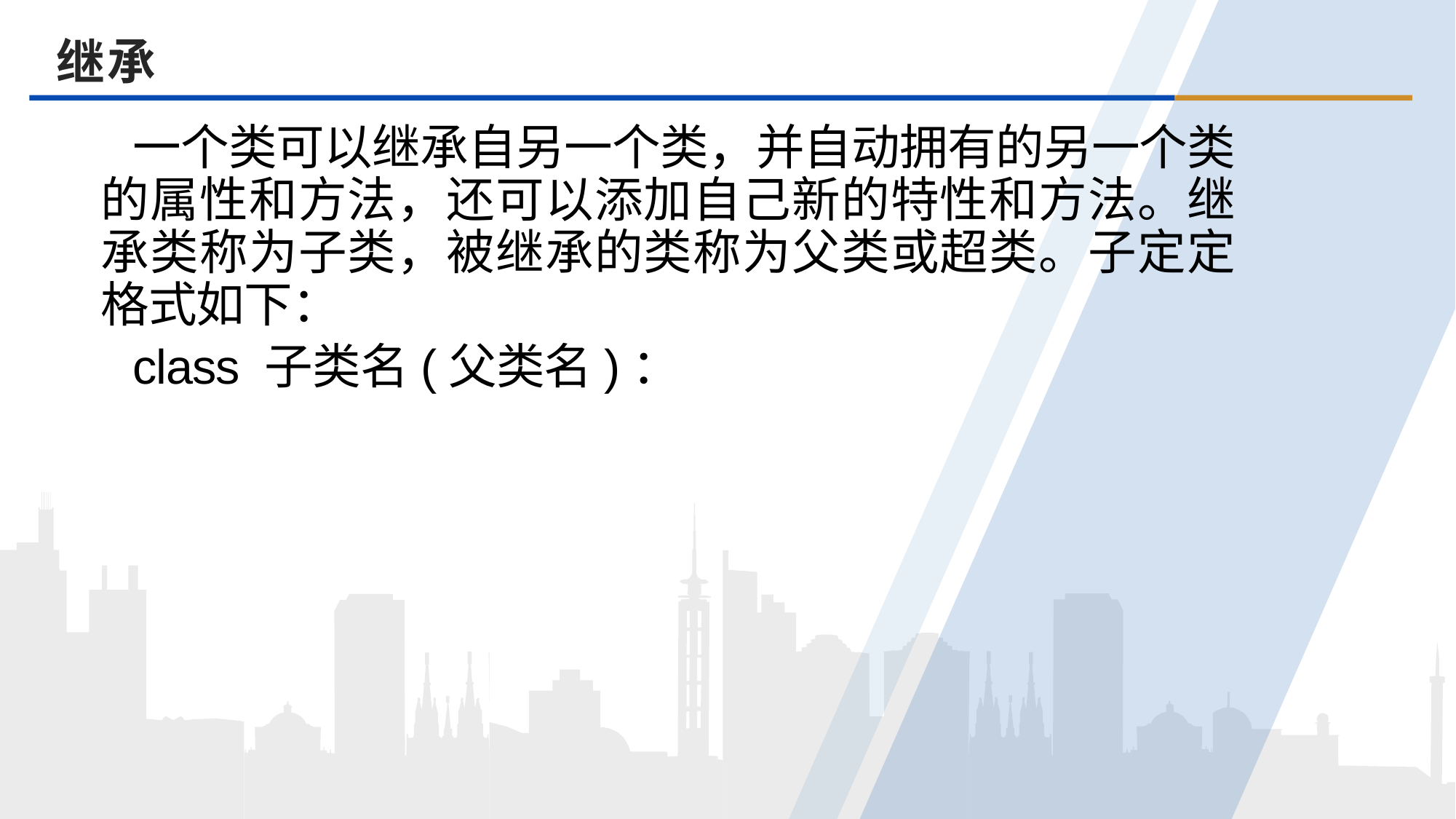

继承
一个类可以继承自另一个类，并自动拥有的另一个类的属性和方法，还可以添加自己新的特性和方法。继承类称为子类，被继承的类称为父类或超类。子定定格式如下：
class 子类名(父类名)：